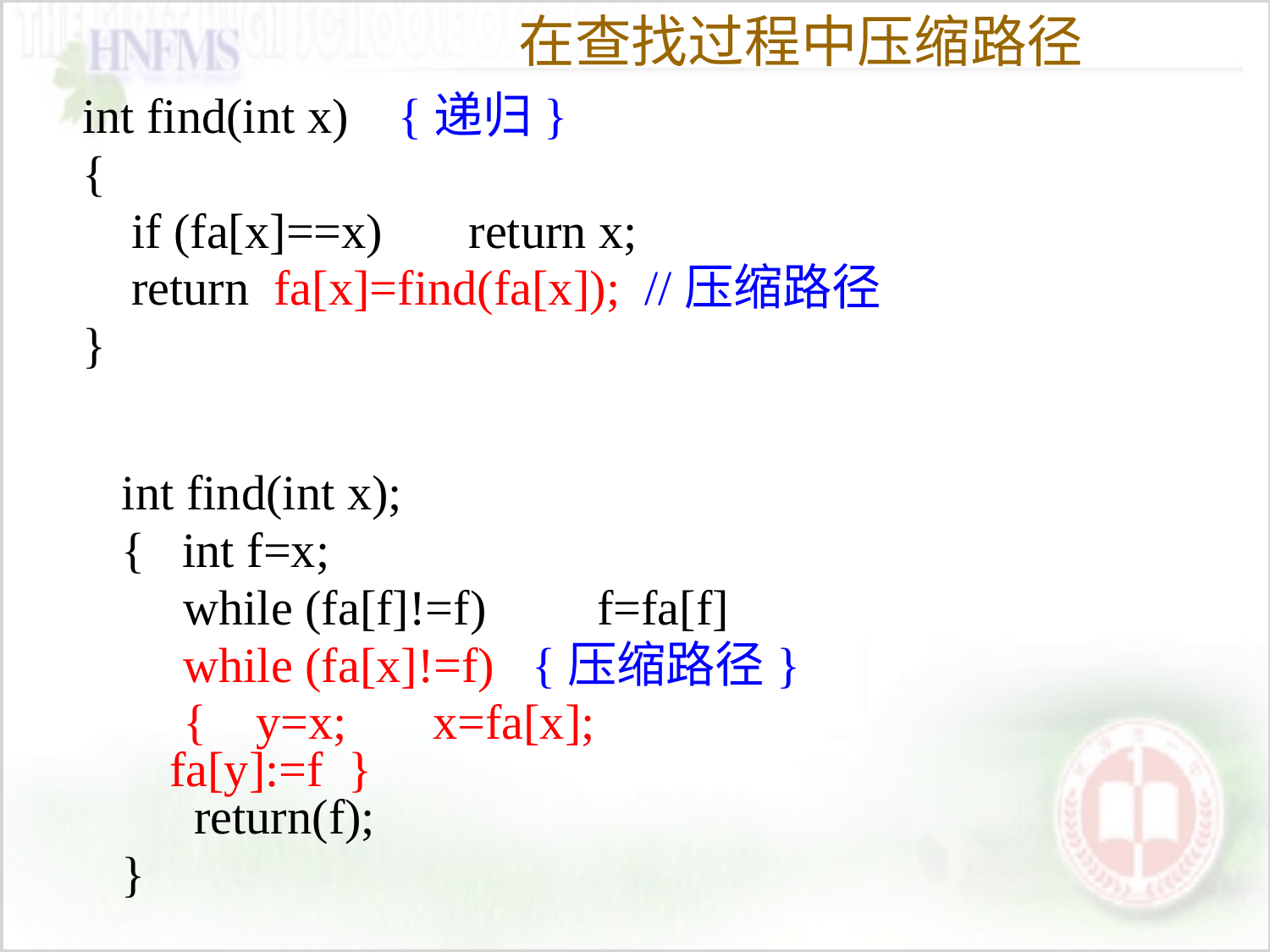

# 在查找过程中压缩路径
int find(int x)    {递归}
{
    if (fa[x]==x)       return x;
    return  fa[x]=find(fa[x]);  //压缩路径
}
int find(int x);
{   int f=x;
     while (fa[f]!=f)         f=fa[f]
     while (fa[x]!=f)   {压缩路径}
     {    y=x;       x=fa[x];       fa[y]:=f  }
  return(f);
}